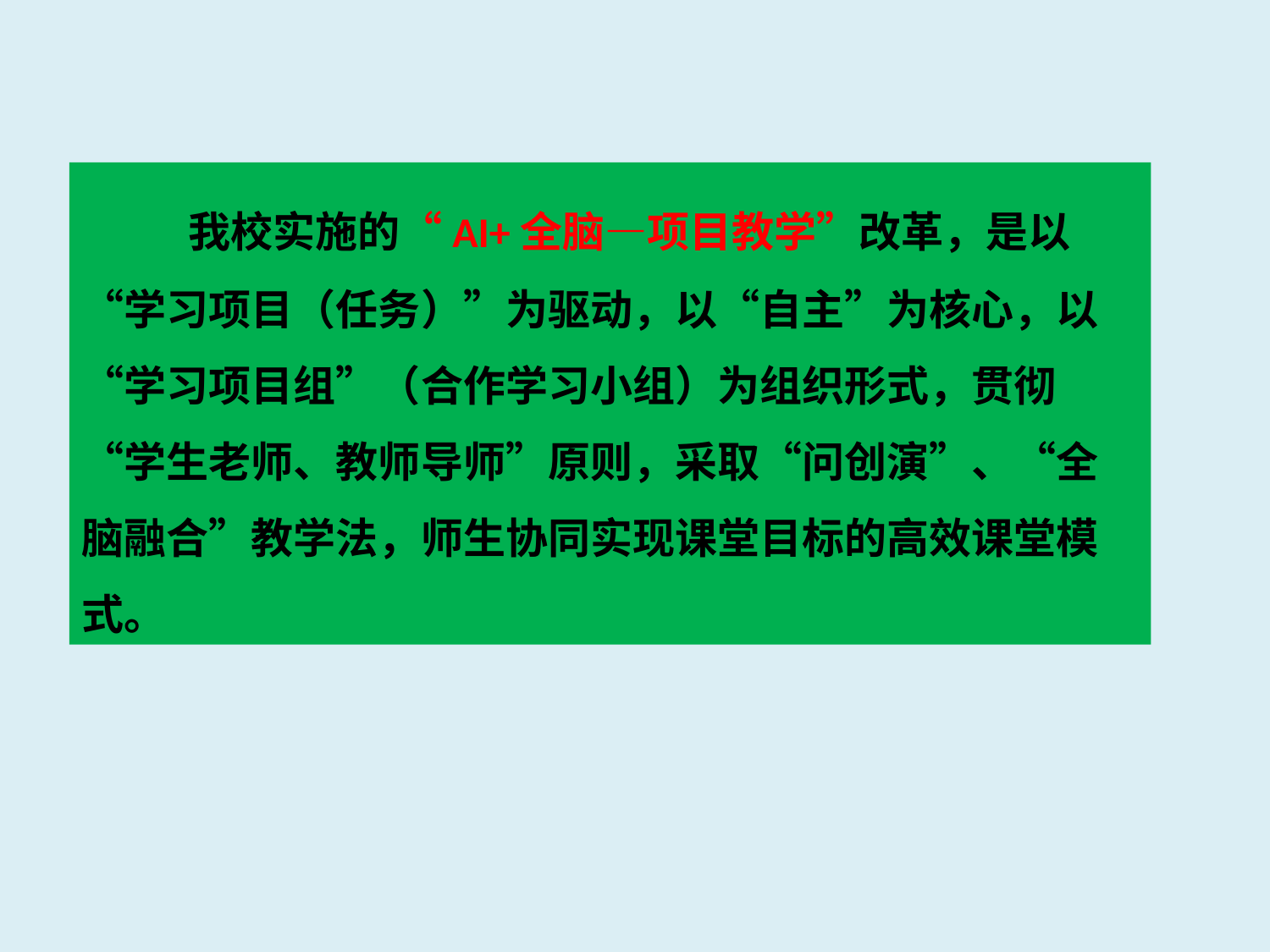

我校实施的“AI+全脑—项目教学”改革，是以“学习项目（任务）”为驱动，以“自主”为核心，以“学习项目组”（合作学习小组）为组织形式，贯彻“学生老师、教师导师”原则，采取“问创演”、“全脑融合”教学法，师生协同实现课堂目标的高效课堂模式。